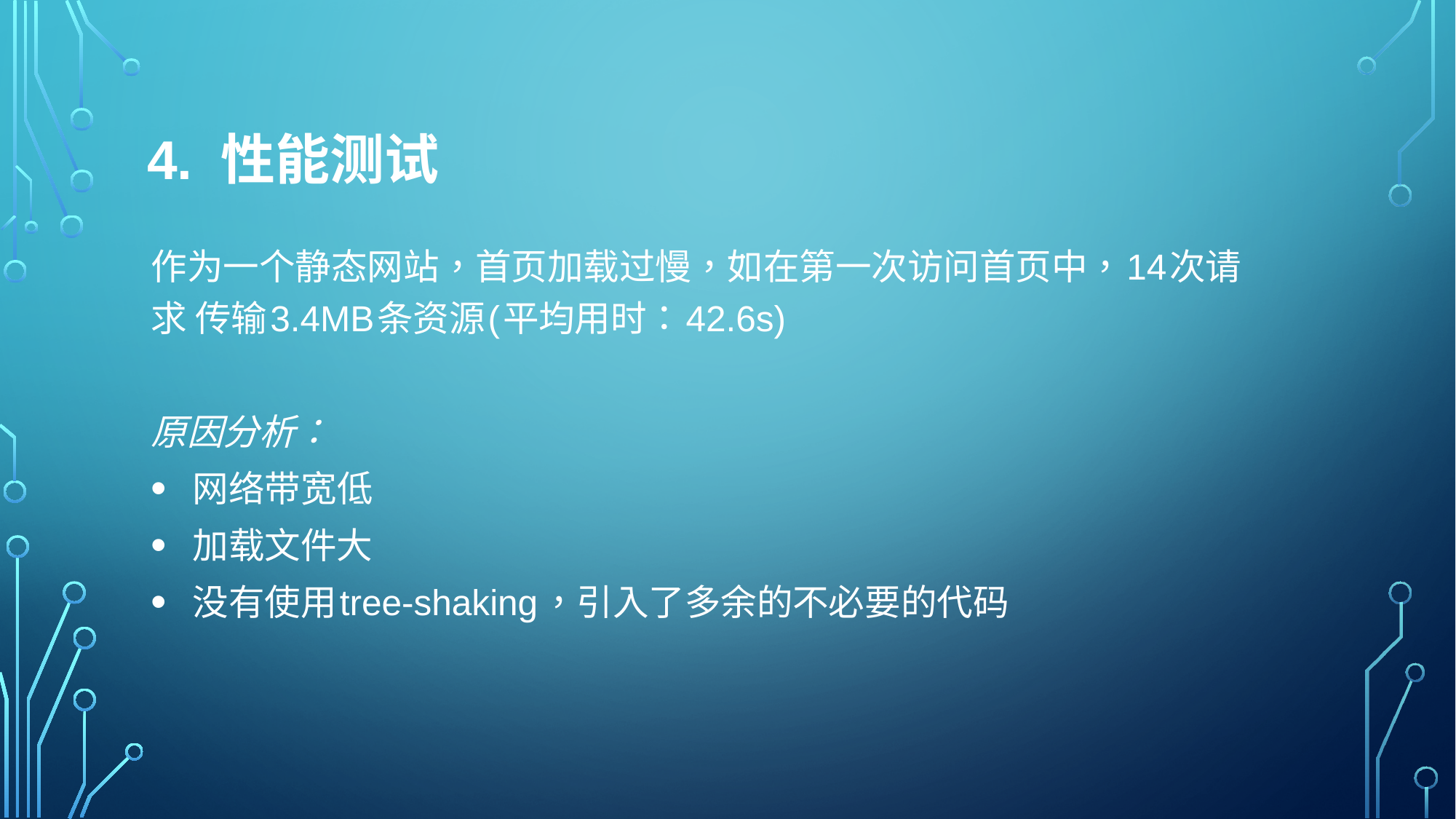

# 4. 性能测试
作为一个静态网站，首页加载过慢，如在第一次访问首页中，14次请求 传输3.4MB条资源(平均用时：42.6s)

原因分析：
网络带宽低
加载文件大
没有使用tree-shaking，引入了多余的不必要的代码